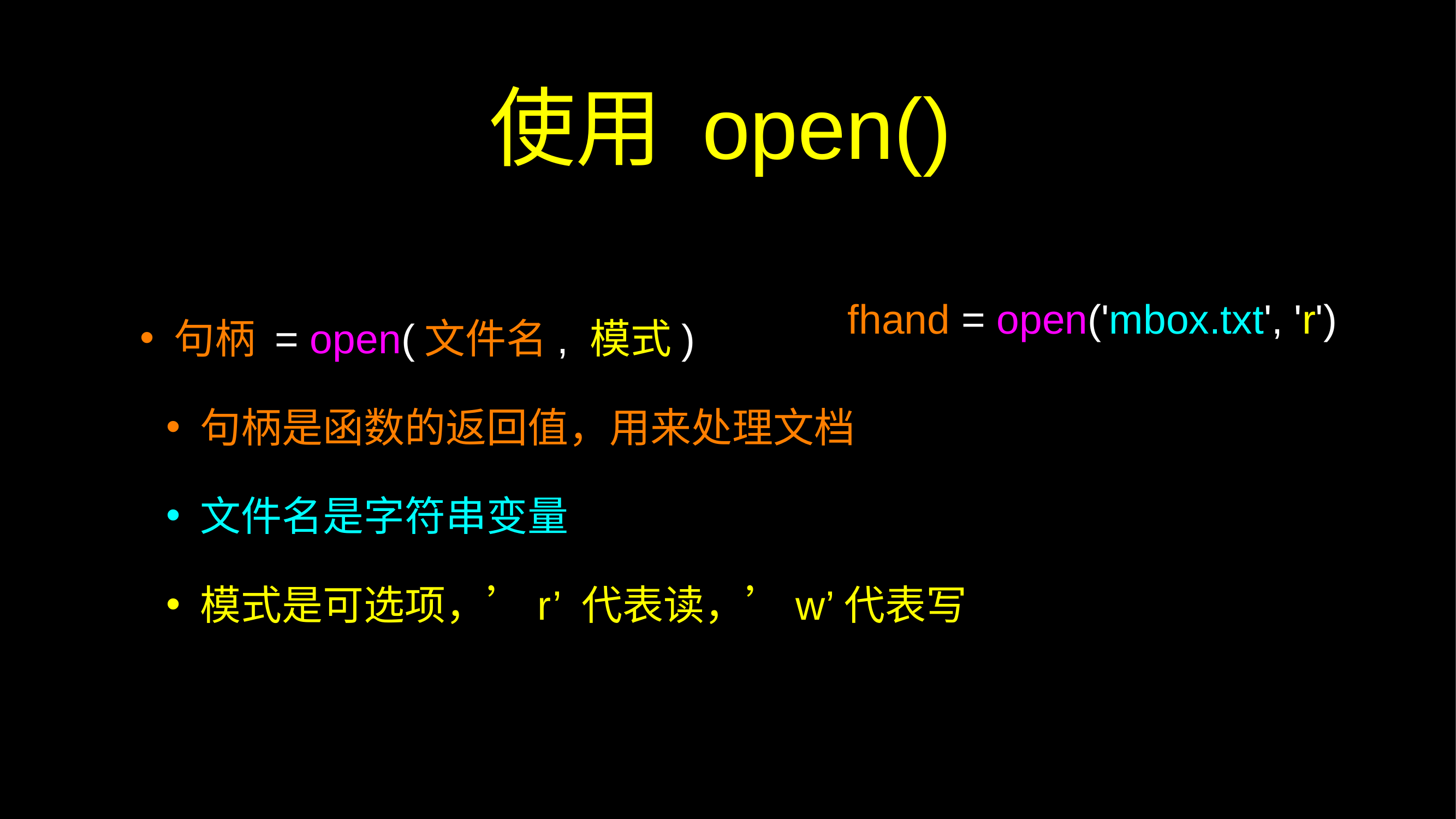

# 使用 open()
句柄 = open(文件名, 模式)
句柄是函数的返回值，用来处理文档
文件名是字符串变量
模式是可选项，’r’ 代表读，’w’代表写
fhand = open('mbox.txt', 'r')